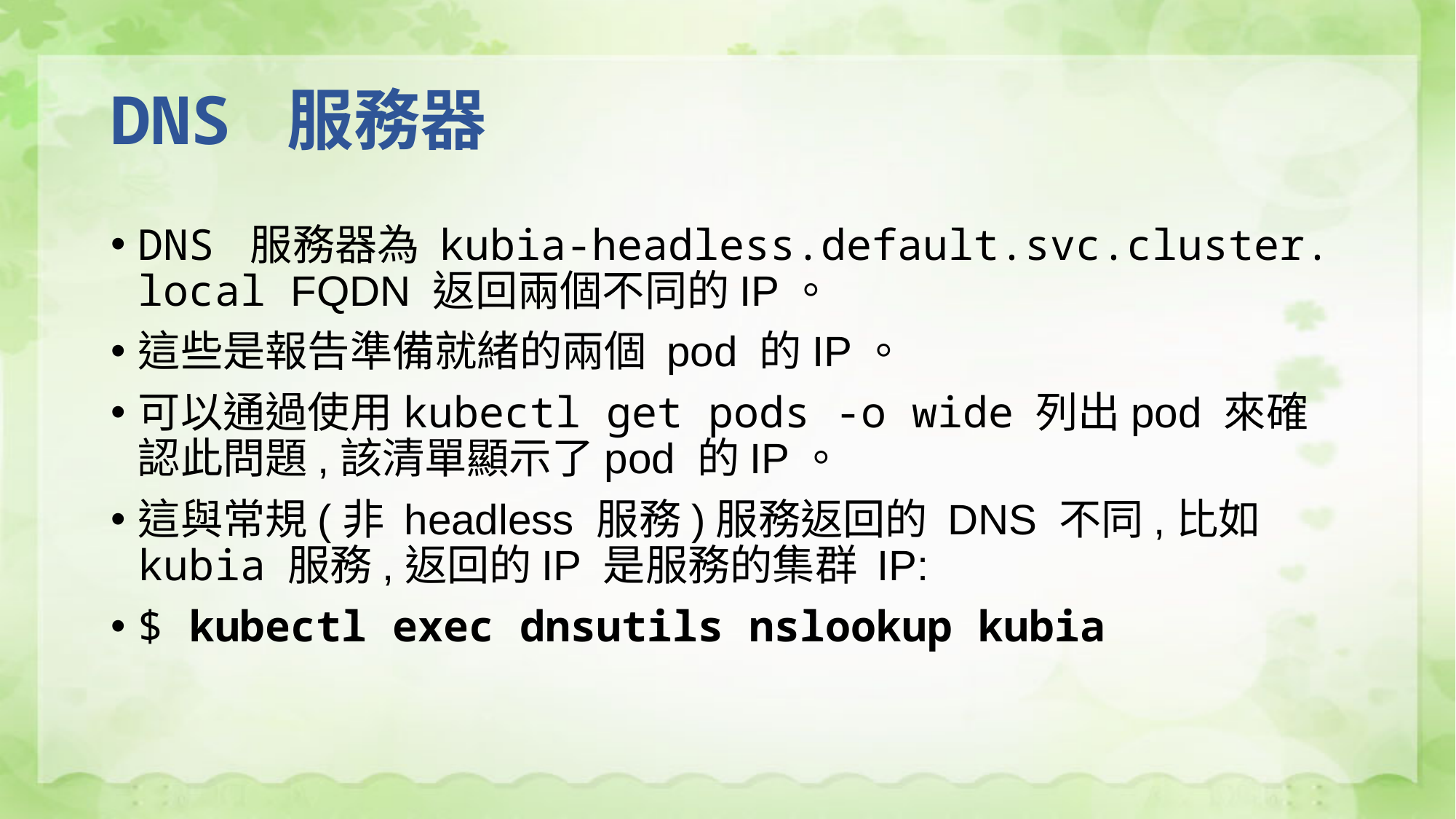

# DNS 服務器
DNS 服務器為 kubia-headless.default.svc.cluster. local FQDN 返回兩個不同的IP。
這些是報告準備就緒的兩個 pod 的IP。
可以通過使用kubectl get pods -o wide 列出pod 來確認此問題,該清單顯示了pod 的IP。
這與常規(非 headless 服務)服務返回的 DNS 不同,比如 kubia 服務,返回的IP 是服務的集群 IP:
$ kubectl exec dnsutils nslookup kubia